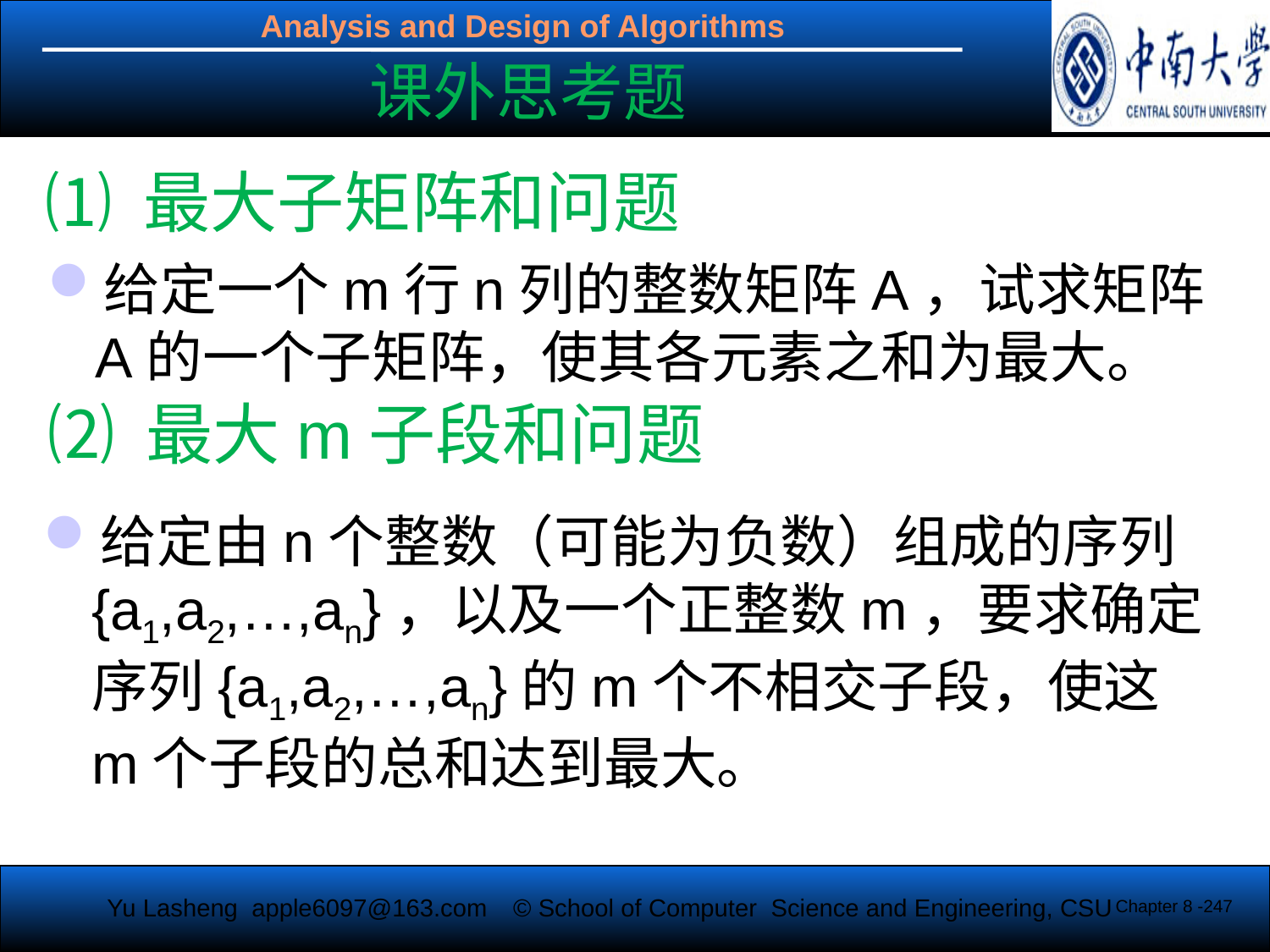

课外思考题
# ⑴ 最大子矩阵和问题
给定一个m行n列的整数矩阵A，试求矩阵A的一个子矩阵，使其各元素之和为最大。
⑵ 最大m子段和问题
给定由n个整数（可能为负数）组成的序列{a1,a2,…,an}，以及一个正整数m，要求确定序列{a1,a2,…,an}的m个不相交子段，使这m个子段的总和达到最大。

Chapter 8 -247